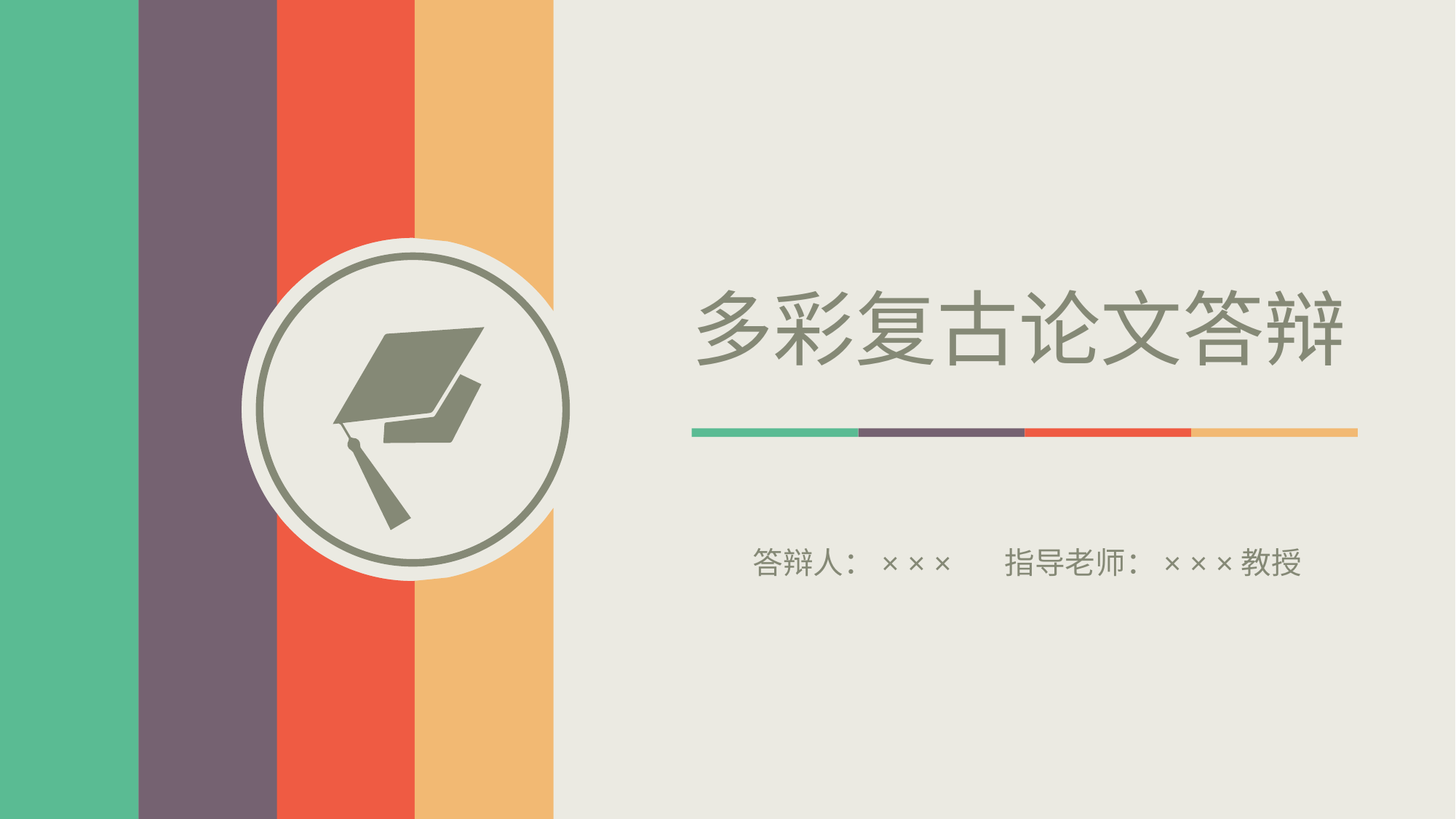

多彩复古论文答辩

答辩人：× × ×
指导老师：× × ×教授